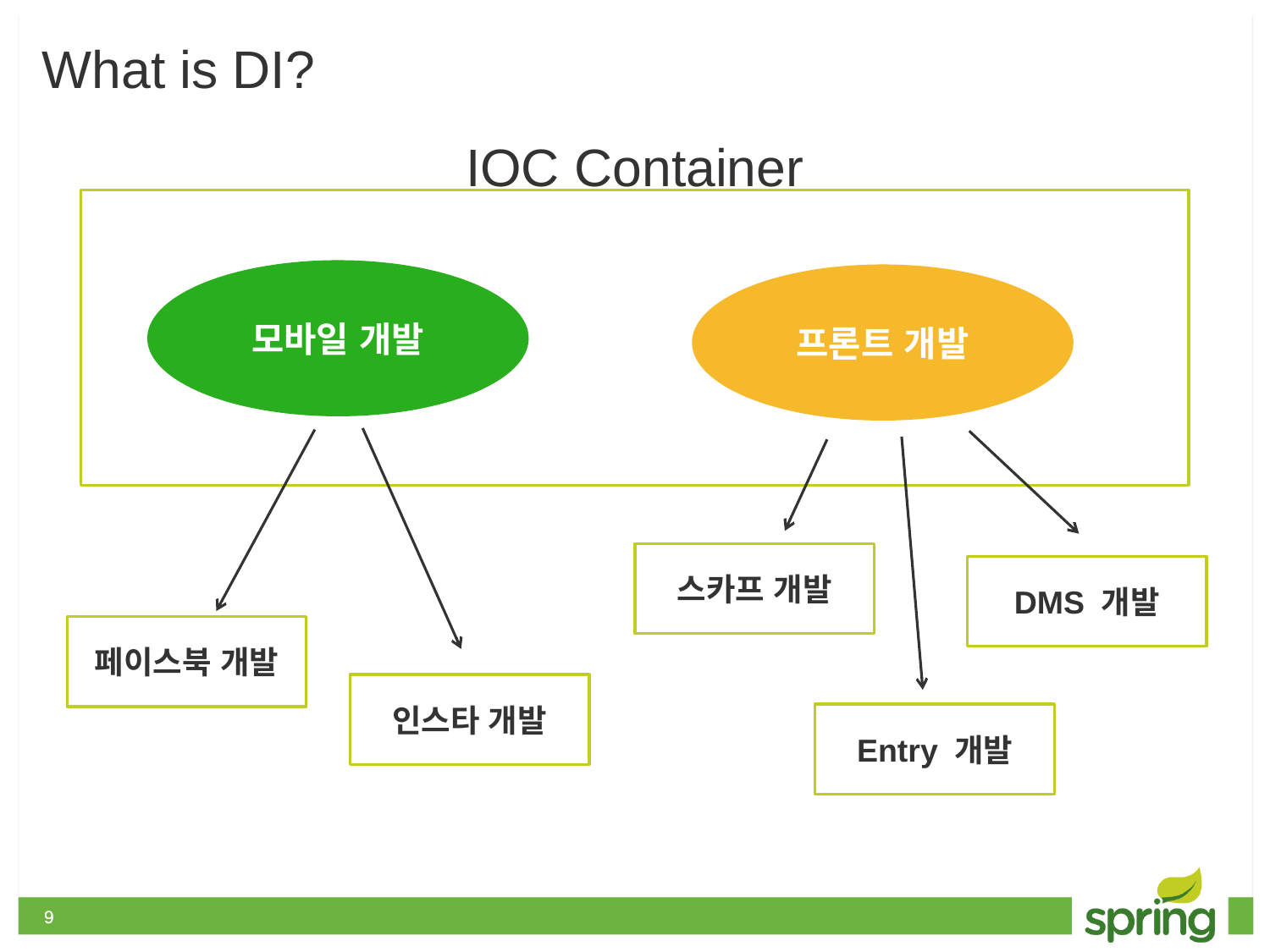

# What is DI?
IOC Container

모바일 개발
프론트 개발

스카프 개발
DMS 개발
페이스북 개발
인스타 개발
Entry 개발